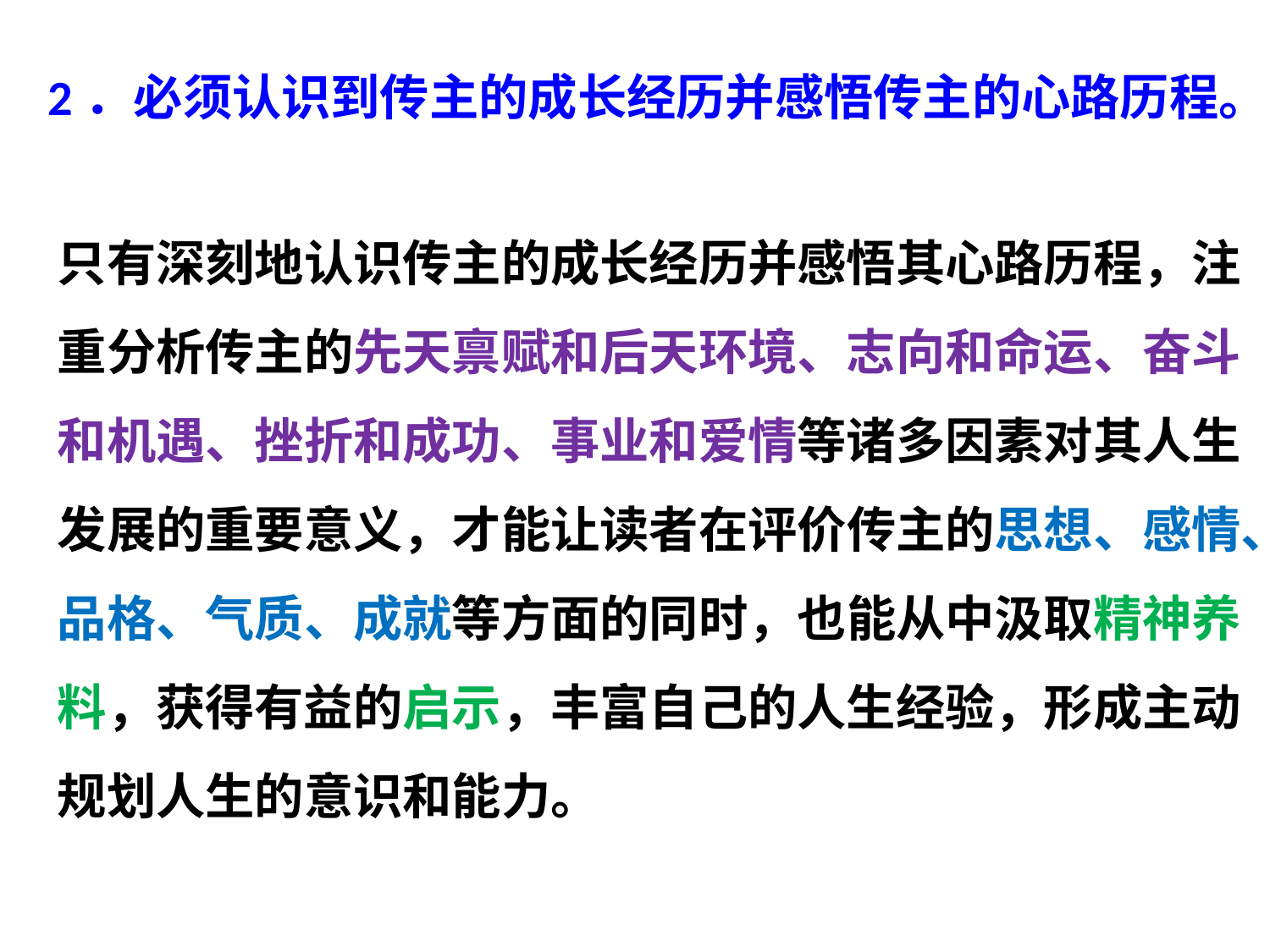

2．必须认识到传主的成长经历并感悟传主的心路历程。
只有深刻地认识传主的成长经历并感悟其心路历程，注重分析传主的先天禀赋和后天环境、志向和命运、奋斗和机遇、挫折和成功、事业和爱情等诸多因素对其人生发展的重要意义，才能让读者在评价传主的思想、感情、品格、气质、成就等方面的同时，也能从中汲取精神养料，获得有益的启示，丰富自己的人生经验，形成主动规划人生的意识和能力。